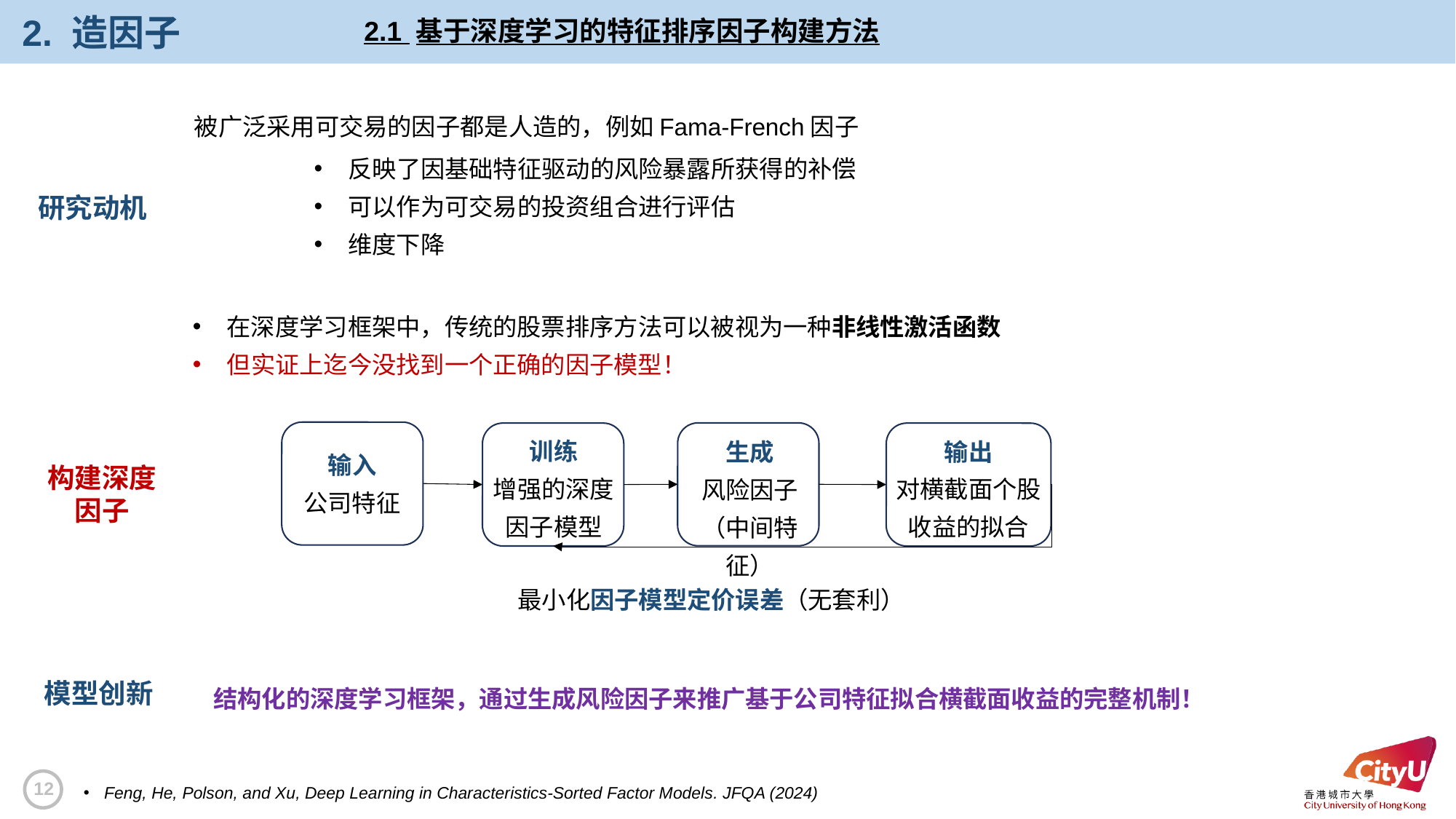

# 2. 造因子
2.1 基于深度学习的特征排序因子构建方法
被广泛采用可交易的因子都是人造的，例如Fama-French因子

反映了因基础特征驱动的风险暴露所获得的补偿
可以作为可交易的投资组合进行评估
维度下降
研究动机
在深度学习框架中，传统的股票排序方法可以被视为一种非线性激活函数
但实证上迄今没找到一个正确的因子模型！

训练
增强的深度因子模型

输出
对横截面个股收益的拟合

生成
风险因子
（中间特征）

输入
公司特征
构建深度因子
最小化因子模型定价误差（无套利）
结构化的深度学习框架，通过生成风险因子来推广基于公司特征拟合横截面收益的完整机制！
模型创新
12
Feng, He, Polson, and Xu, Deep Learning in Characteristics-Sorted Factor Models. JFQA (2024)